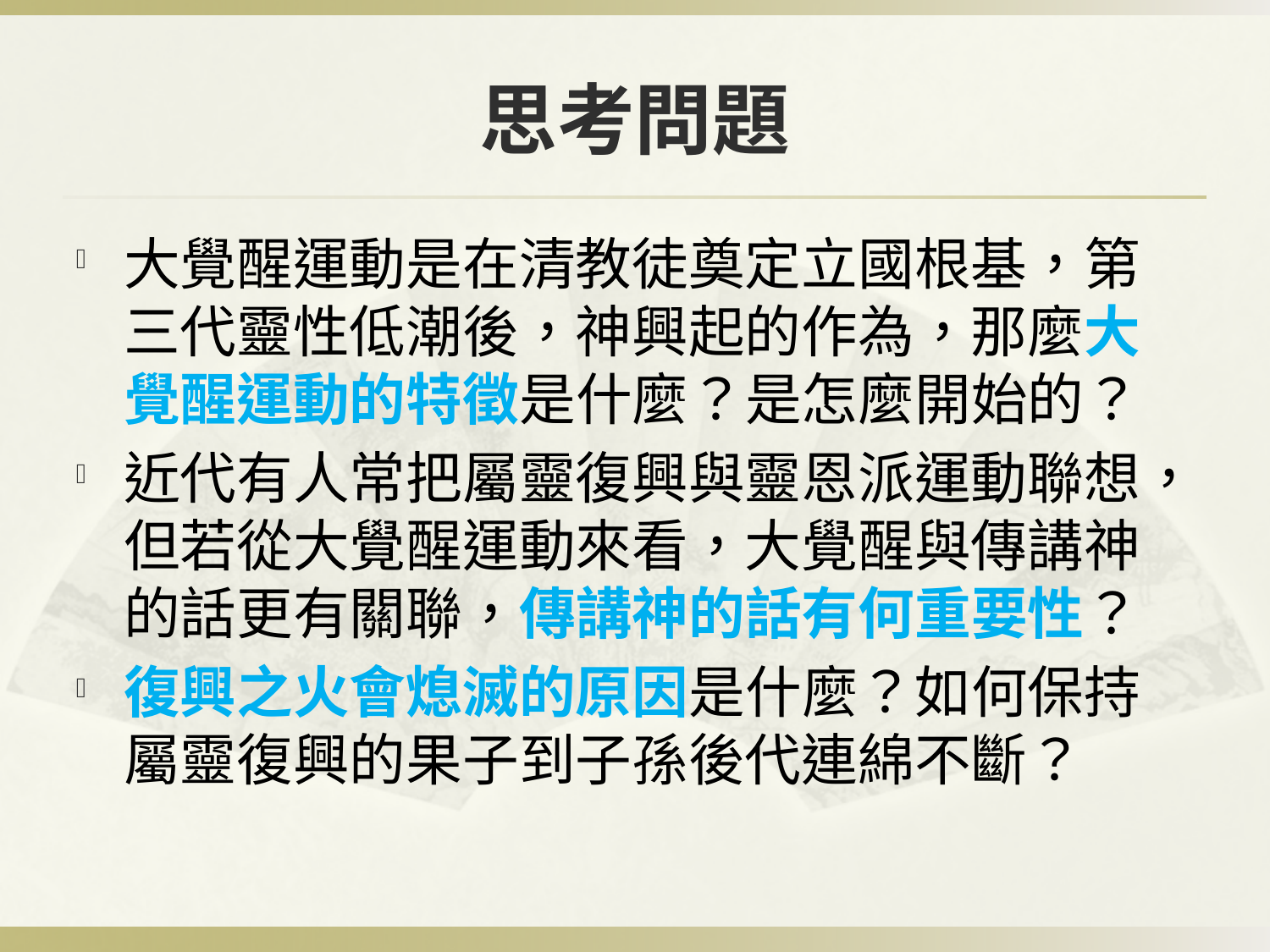

# 思考問題
大覺醒運動是在清教徒奠定立國根基，第三代靈性低潮後，神興起的作為，那麼大覺醒運動的特徵是什麼？是怎麼開始的？
近代有人常把屬靈復興與靈恩派運動聯想，但若從大覺醒運動來看，大覺醒與傳講神的話更有關聯，傳講神的話有何重要性？
復興之火會熄滅的原因是什麼？如何保持屬靈復興的果子到子孫後代連綿不斷？